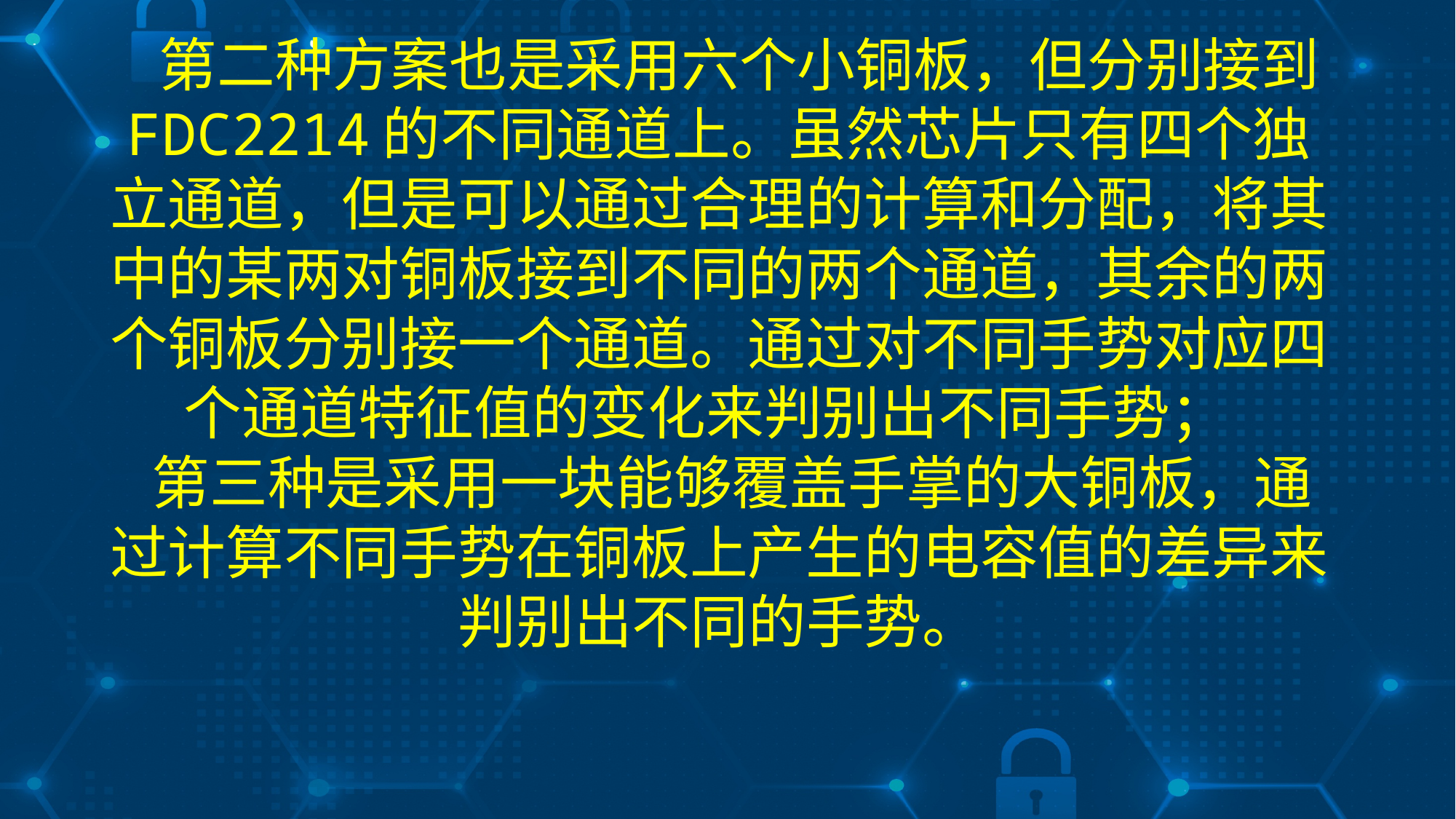

# 第二种方案也是采用六个小铜板，但分别接到FDC2214的不同通道上。虽然芯片只有四个独立通道，但是可以通过合理的计算和分配，将其中的某两对铜板接到不同的两个通道，其余的两个铜板分别接一个通道。通过对不同手势对应四个通道特征值的变化来判别出不同手势； 第三种是采用一块能够覆盖手掌的大铜板，通过计算不同手势在铜板上产生的电容值的差异来判别出不同的手势。